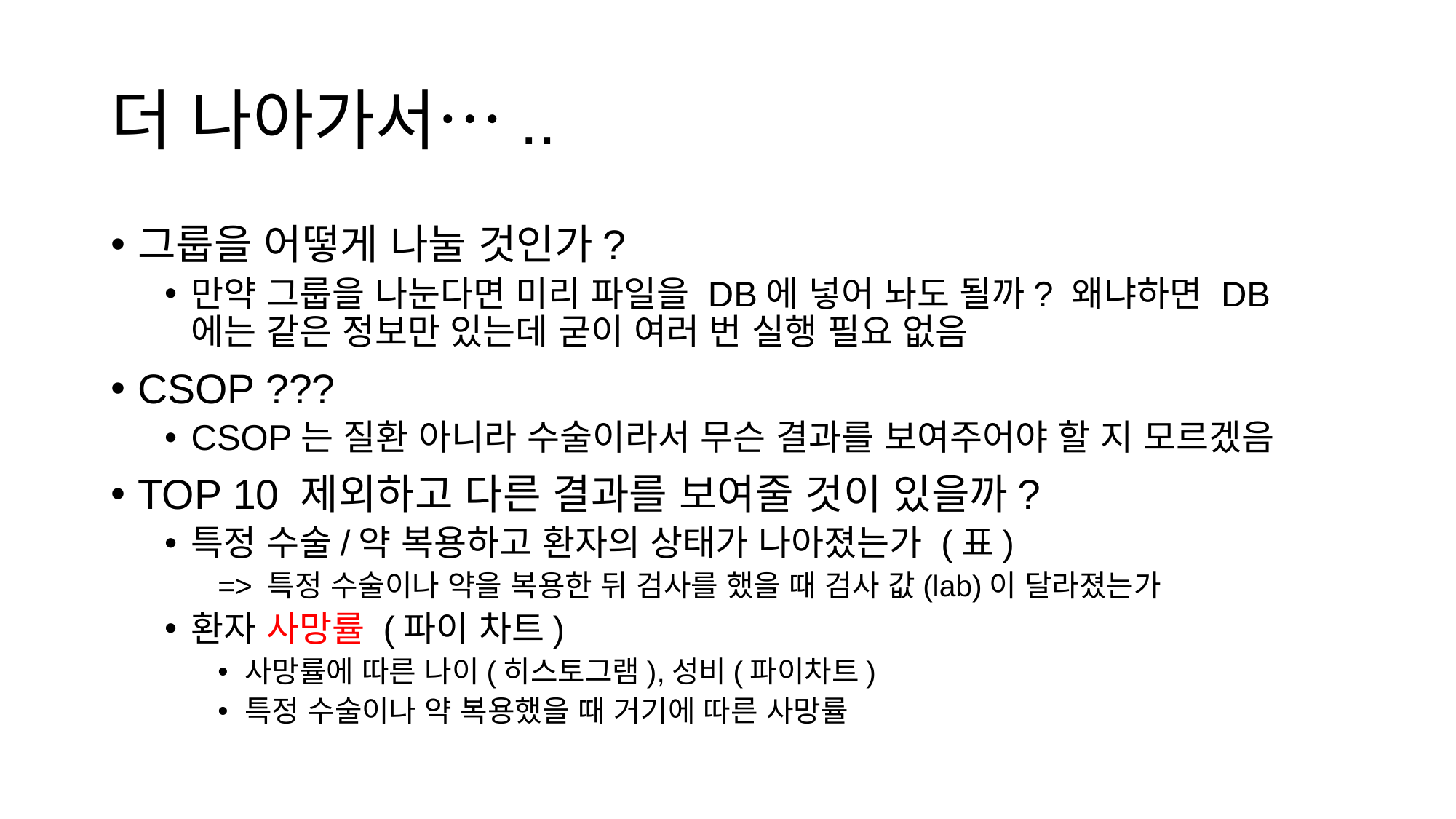

# 더 나아가서…..
그룹을 어떻게 나눌 것인가?
만약 그룹을 나눈다면 미리 파일을 DB에 넣어 놔도 될까? 왜냐하면 DB에는 같은 정보만 있는데 굳이 여러 번 실행 필요 없음
CSOP ???
CSOP는 질환 아니라 수술이라서 무슨 결과를 보여주어야 할 지 모르겠음
TOP 10 제외하고 다른 결과를 보여줄 것이 있을까?
특정 수술/약 복용하고 환자의 상태가 나아졌는가 (표)
=> 특정 수술이나 약을 복용한 뒤 검사를 했을 때 검사 값(lab)이 달라졌는가
환자 사망률 (파이 차트)
사망률에 따른 나이(히스토그램),성비(파이차트)
특정 수술이나 약 복용했을 때 거기에 따른 사망률